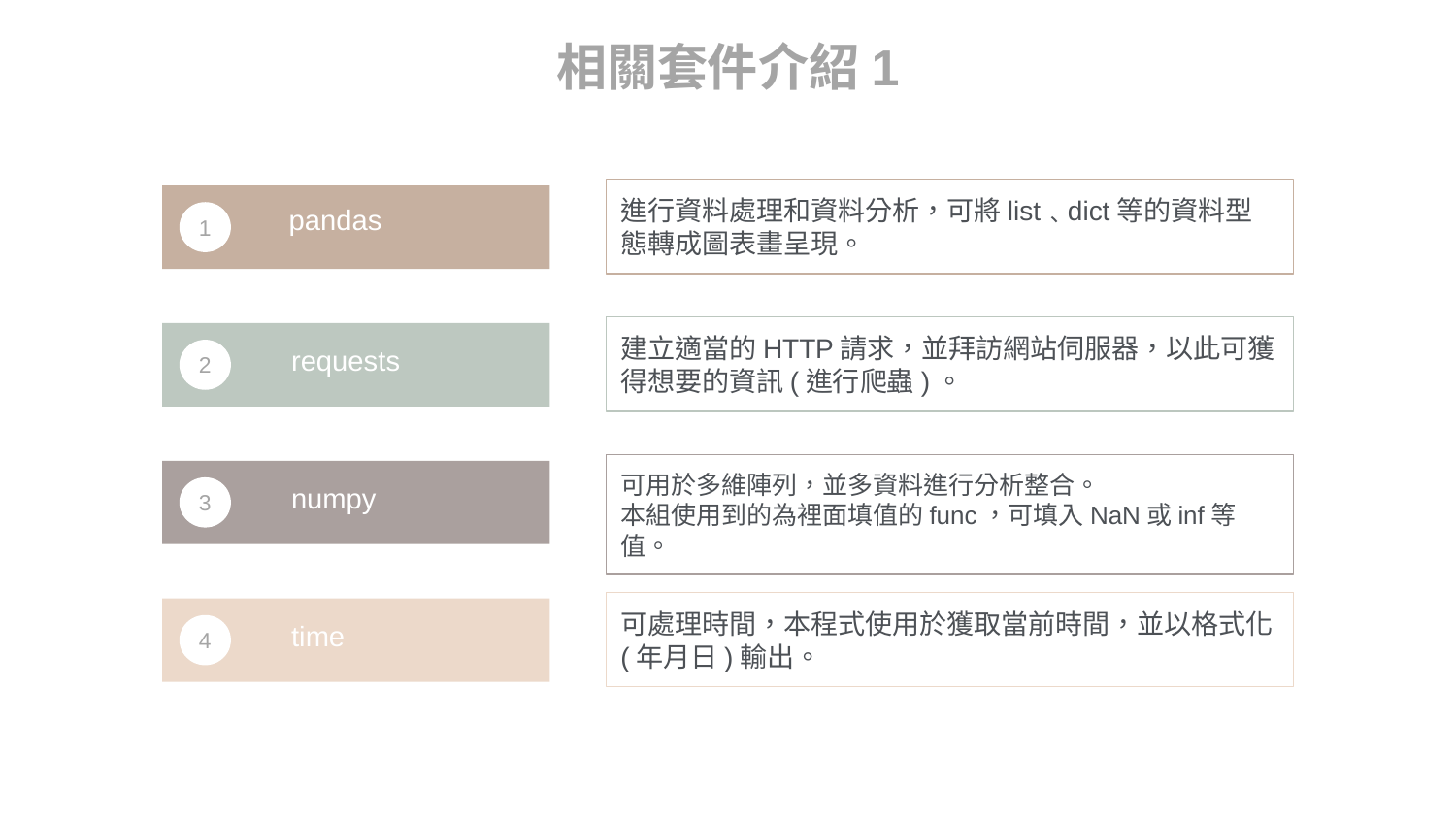

相關套件介紹1
進行資料處理和資料分析，可將list﹑dict等的資料型態轉成圖表畫呈現。

pandas
1
建立適當的HTTP請求，並拜訪網站伺服器，以此可獲得想要的資訊(進行爬蟲)。

requests
2
可用於多維陣列，並多資料進行分析整合。
本組使用到的為裡面填值的func，可填入NaN或inf等值。

numpy
3
可處理時間，本程式使用於獲取當前時間，並以格式化(年月日)輸出。

time
4